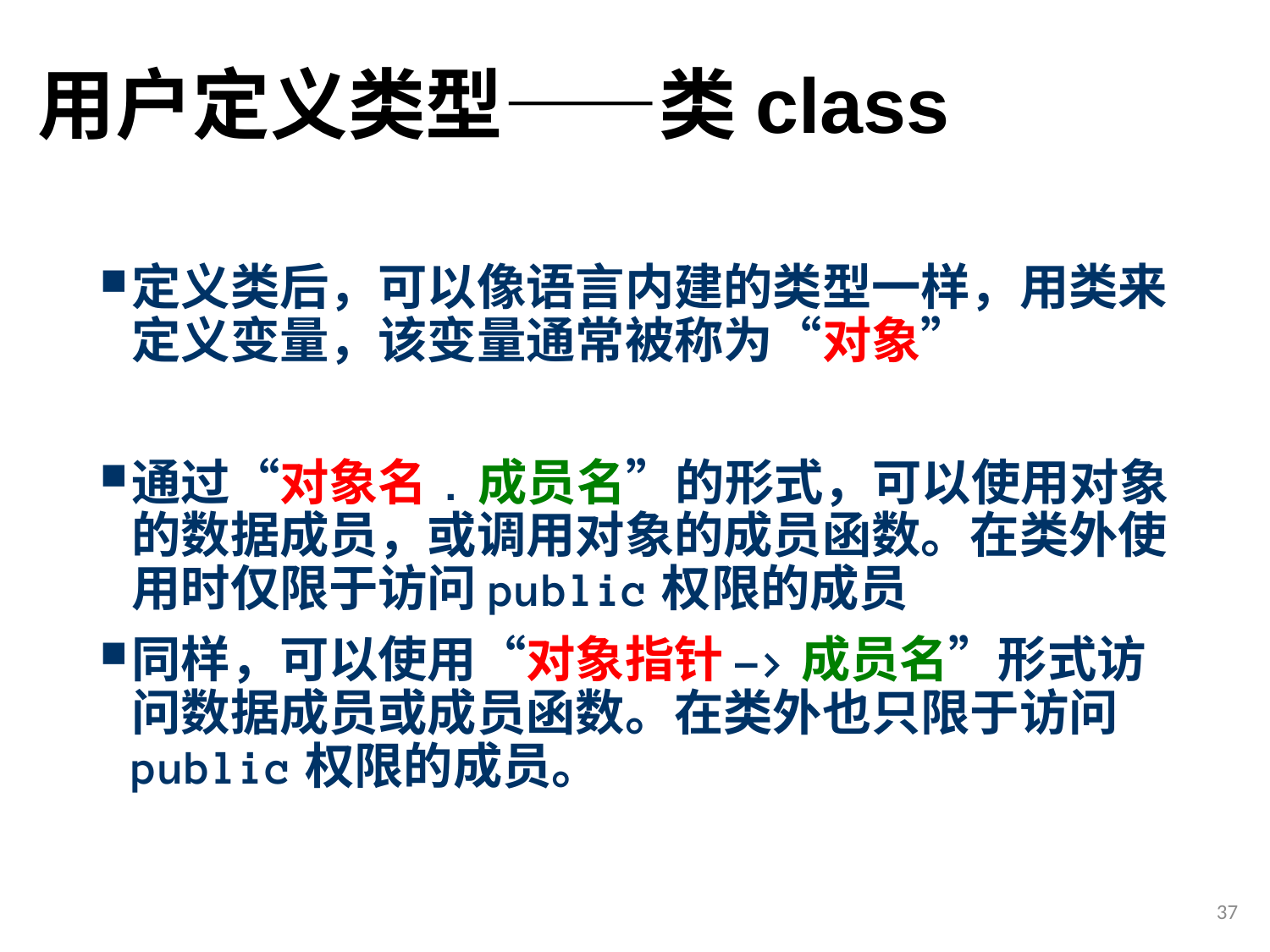

# 用户定义类型——类class
定义类后，可以像语言内建的类型一样，用类来定义变量，该变量通常被称为“对象”

通过“对象名.成员名”的形式，可以使用对象的数据成员，或调用对象的成员函数。在类外使用时仅限于访问public权限的成员
同样，可以使用“对象指针->成员名”形式访问数据成员或成员函数。在类外也只限于访问public权限的成员。

37